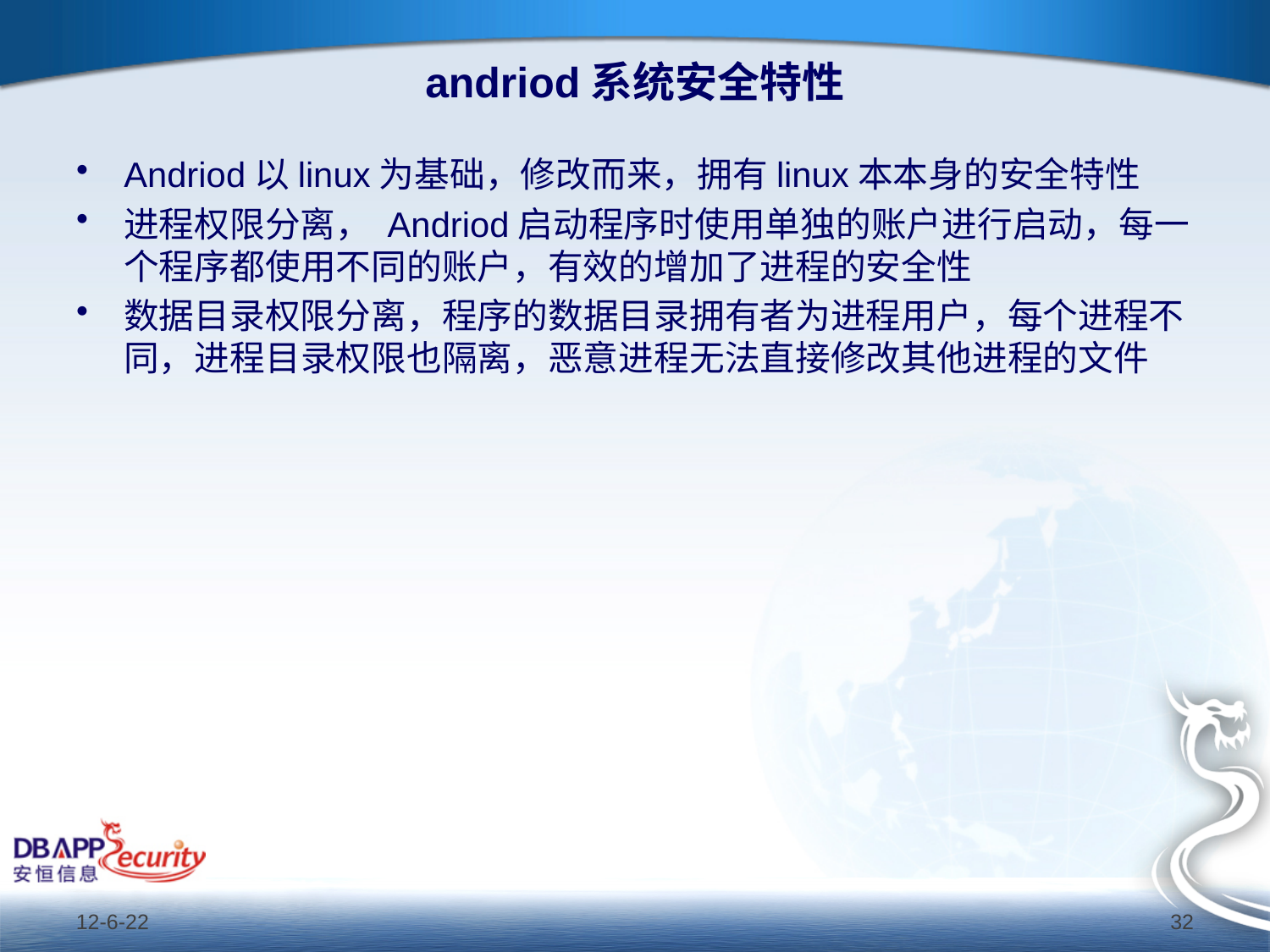

# andriod系统安全特性
Andriod以linux为基础，修改而来，拥有linux本本身的安全特性
进程权限分离， Andriod启动程序时使用单独的账户进行启动，每一个程序都使用不同的账户，有效的增加了进程的安全性
数据目录权限分离，程序的数据目录拥有者为进程用户，每个进程不同，进程目录权限也隔离，恶意进程无法直接修改其他进程的文件